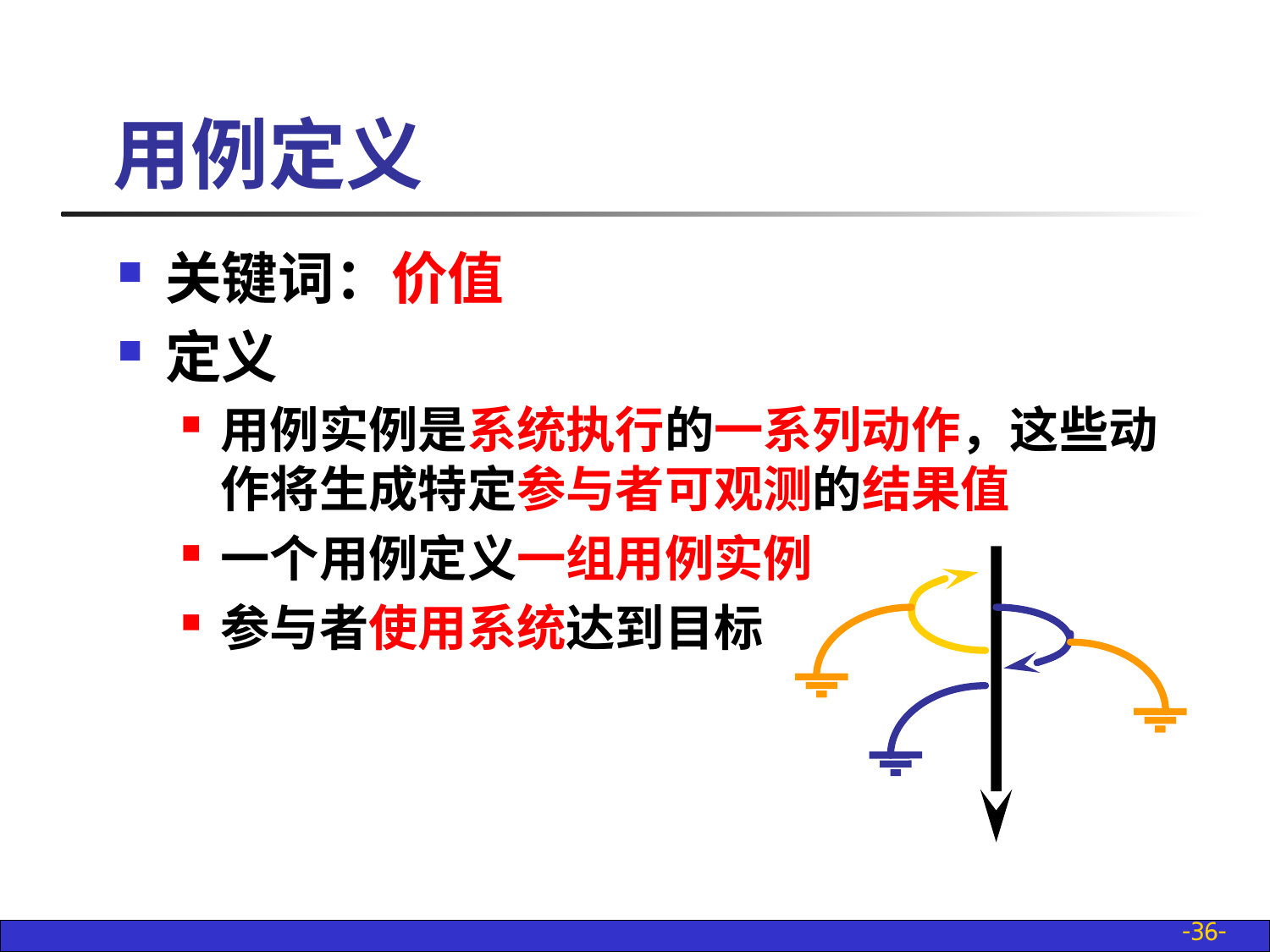

# 用例定义
关键词：价值
定义
用例实例是系统执行的一系列动作，这些动作将生成特定参与者可观测的结果值
一个用例定义一组用例实例
参与者使用系统达到目标

-36-